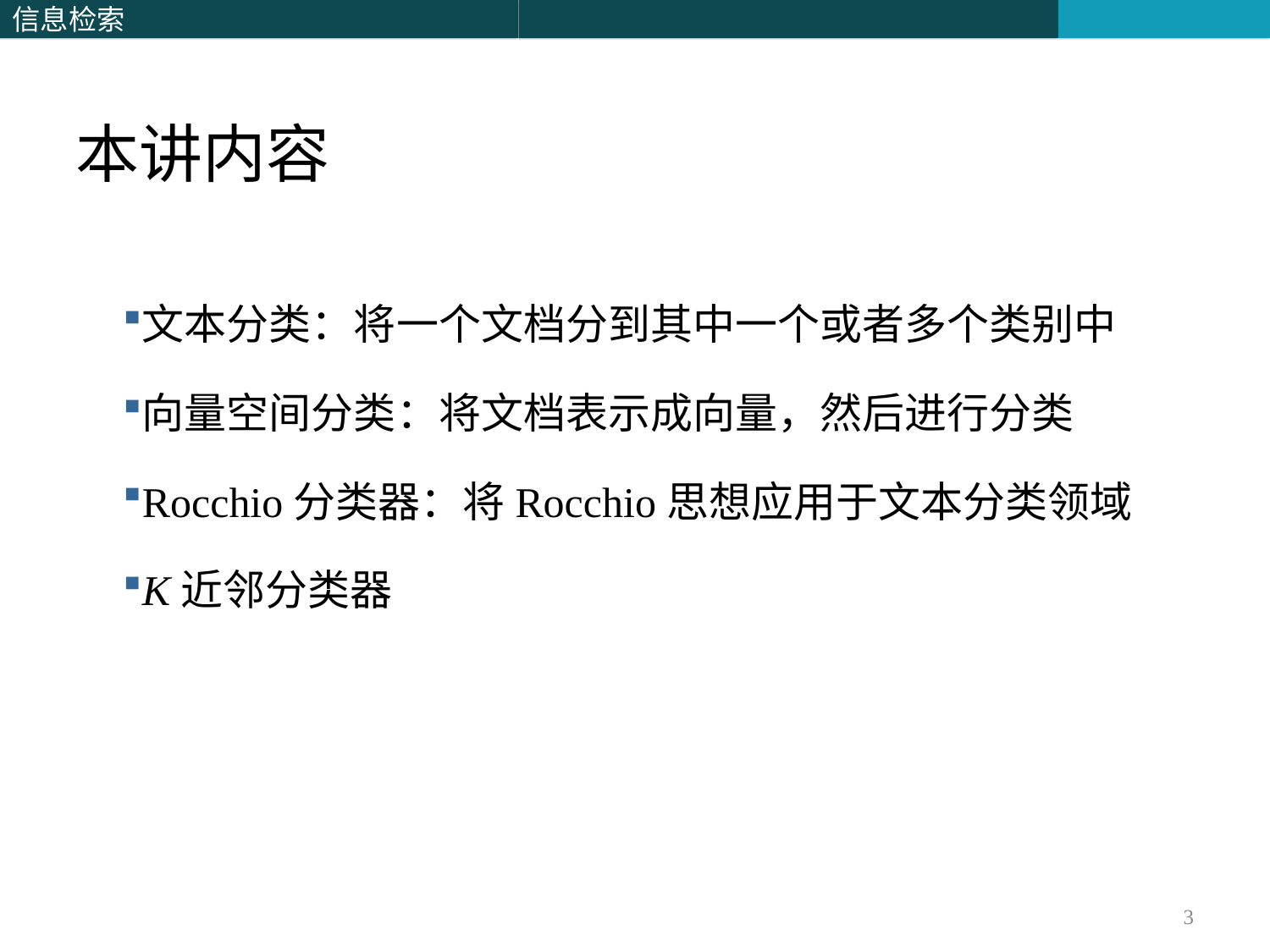

本讲内容
文本分类：将一个文档分到其中一个或者多个类别中
向量空间分类：将文档表示成向量，然后进行分类
Rocchio分类器：将Rocchio思想应用于文本分类领域
K近邻分类器
3